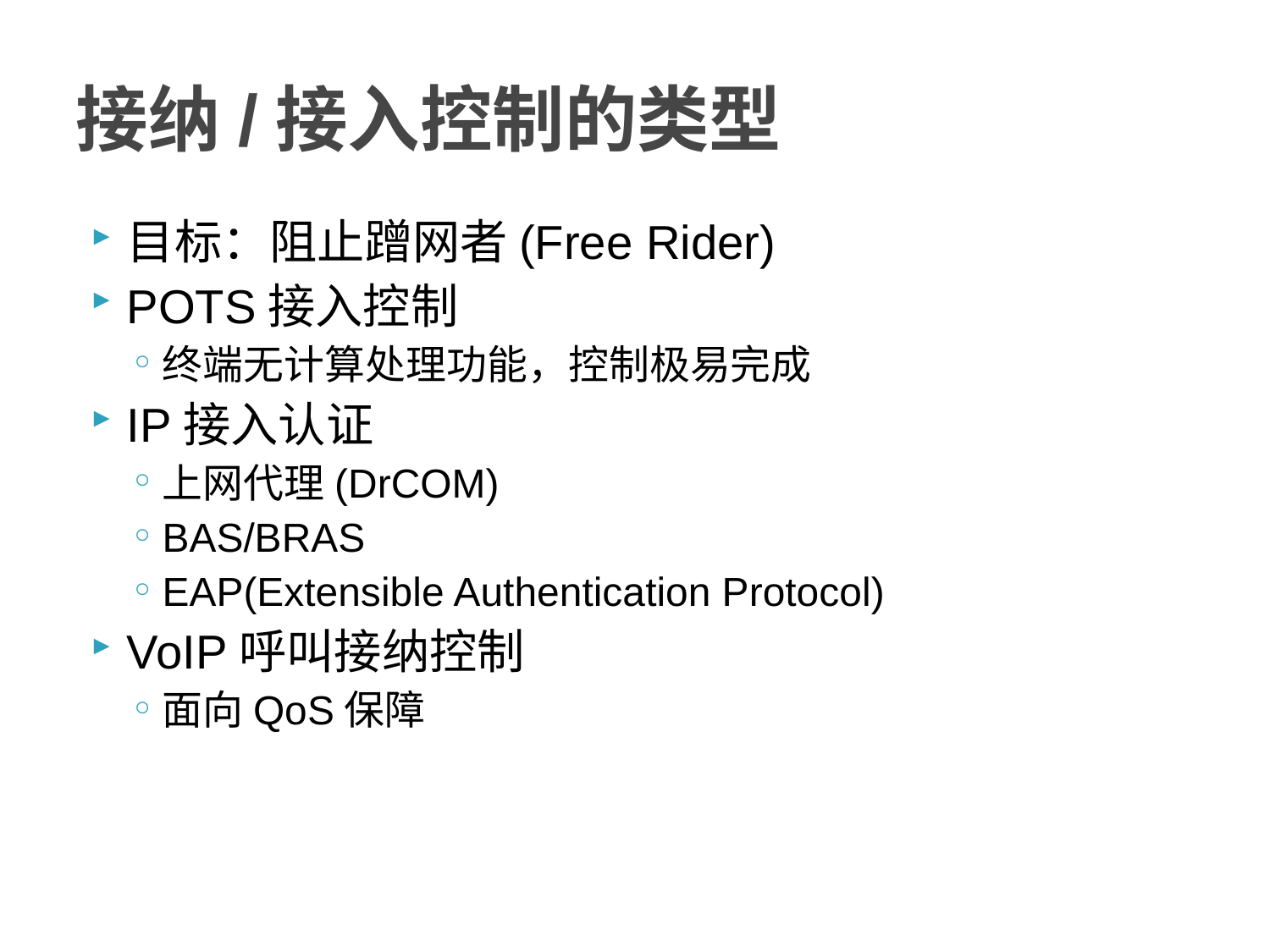

# 接纳/接入控制的类型
目标：阻止蹭网者(Free Rider)
POTS接入控制
终端无计算处理功能，控制极易完成
IP接入认证
上网代理(DrCOM)
BAS/BRAS
EAP(Extensible Authentication Protocol)
VoIP呼叫接纳控制
面向QoS保障